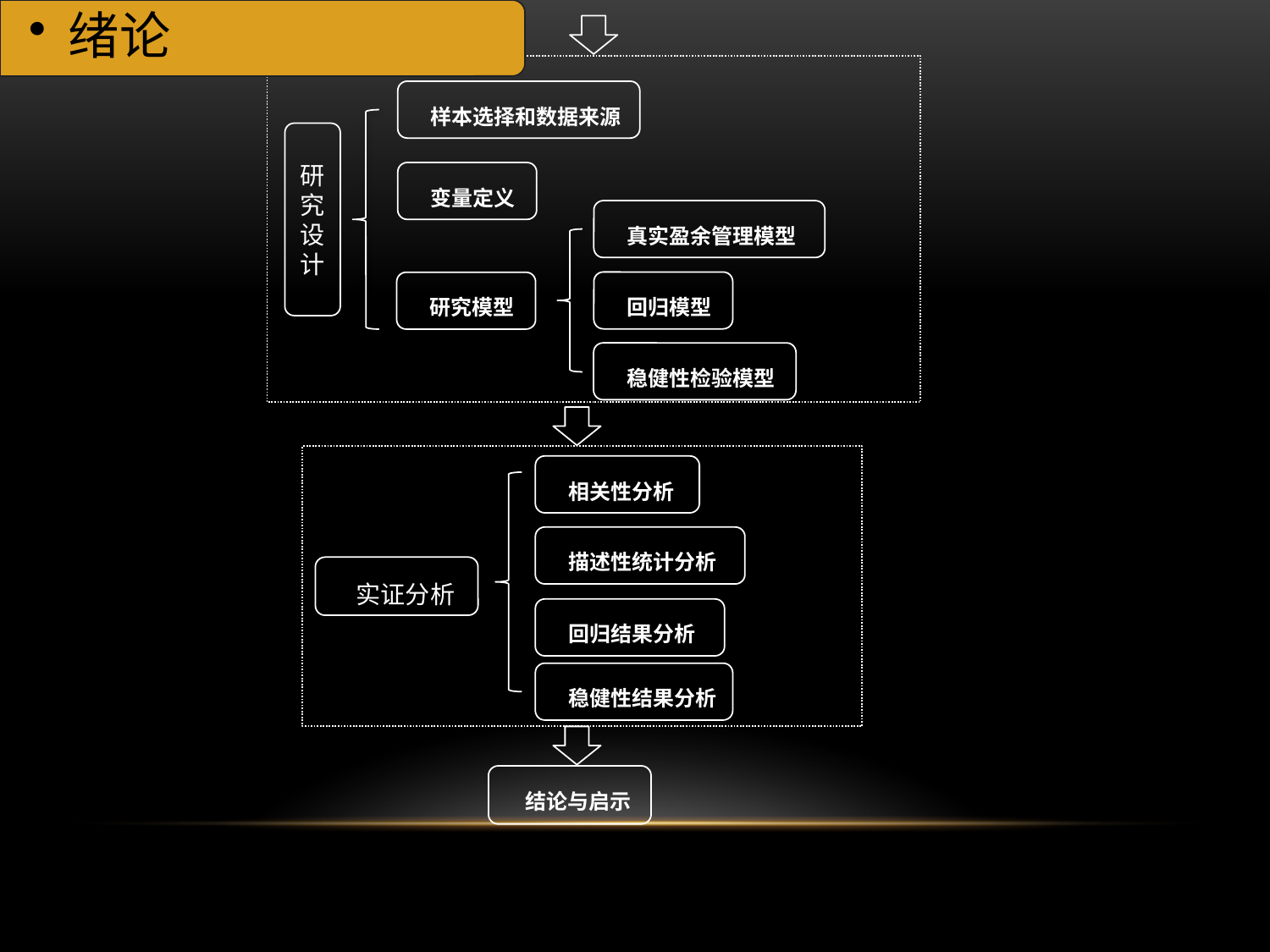

绪论

样本选择和数据来源

研究设计
变量定义
真实盈余管理模型

回归模型
研究模型
稳健性检验模型

相关性分析

描述性统计分析
实证分析
回归结果分析
稳健性结果分析

结论与启示